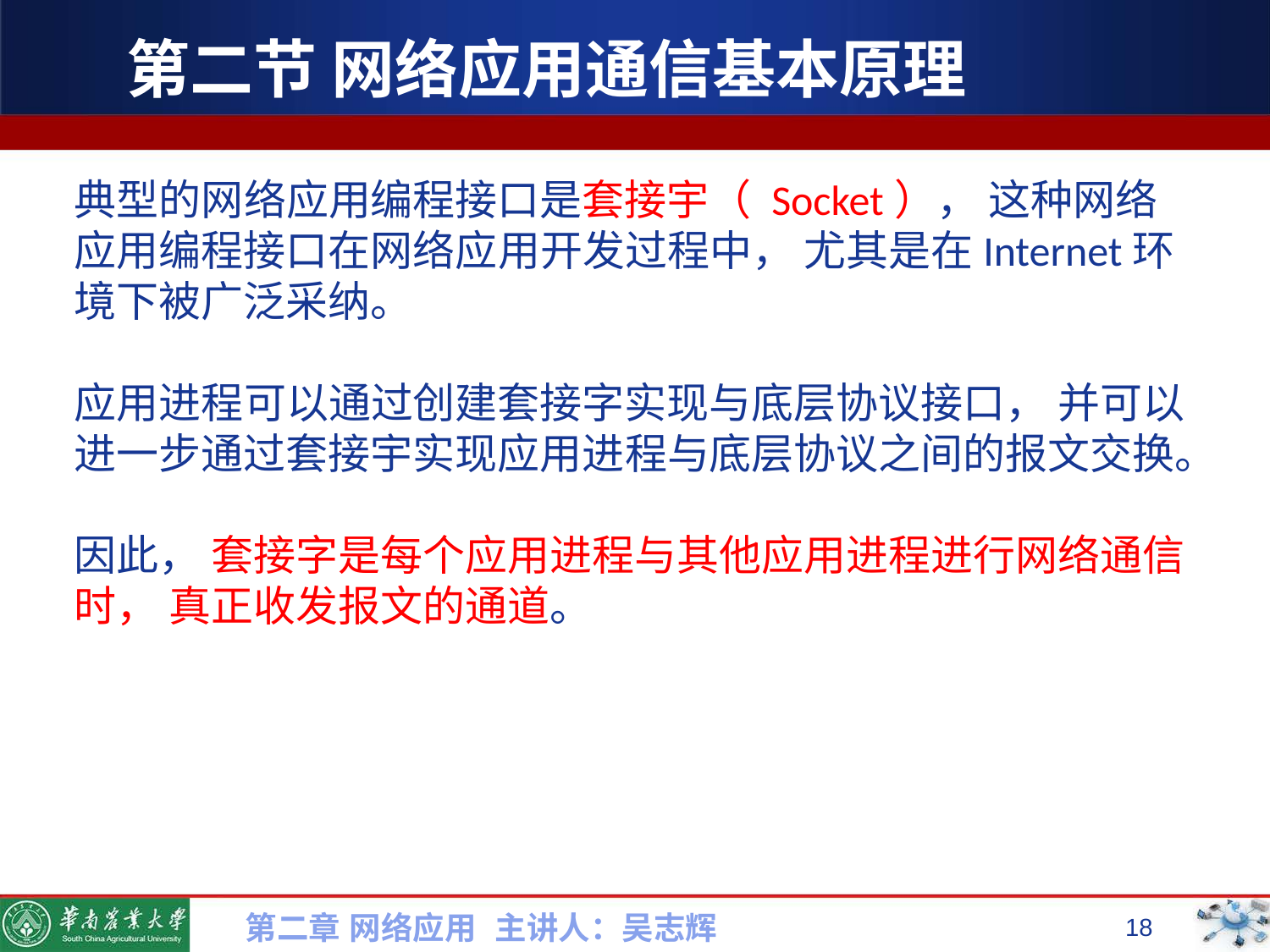

# 第二节 网络应用通信基本原理
典型的网络应用编程接口是套接宇（ Socket）， 这种网络应用编程接口在网络应用开发过程中， 尤其是在Internet环境下被广泛采纳。

应用进程可以通过创建套接字实现与底层协议接口， 并可以进一步通过套接宇实现应用进程与底层协议之间的报文交换。

因此， 套接字是每个应用进程与其他应用进程进行网络通信时， 真正收发报文的通道。
第二章 网络应用  主讲人：吴志辉
18